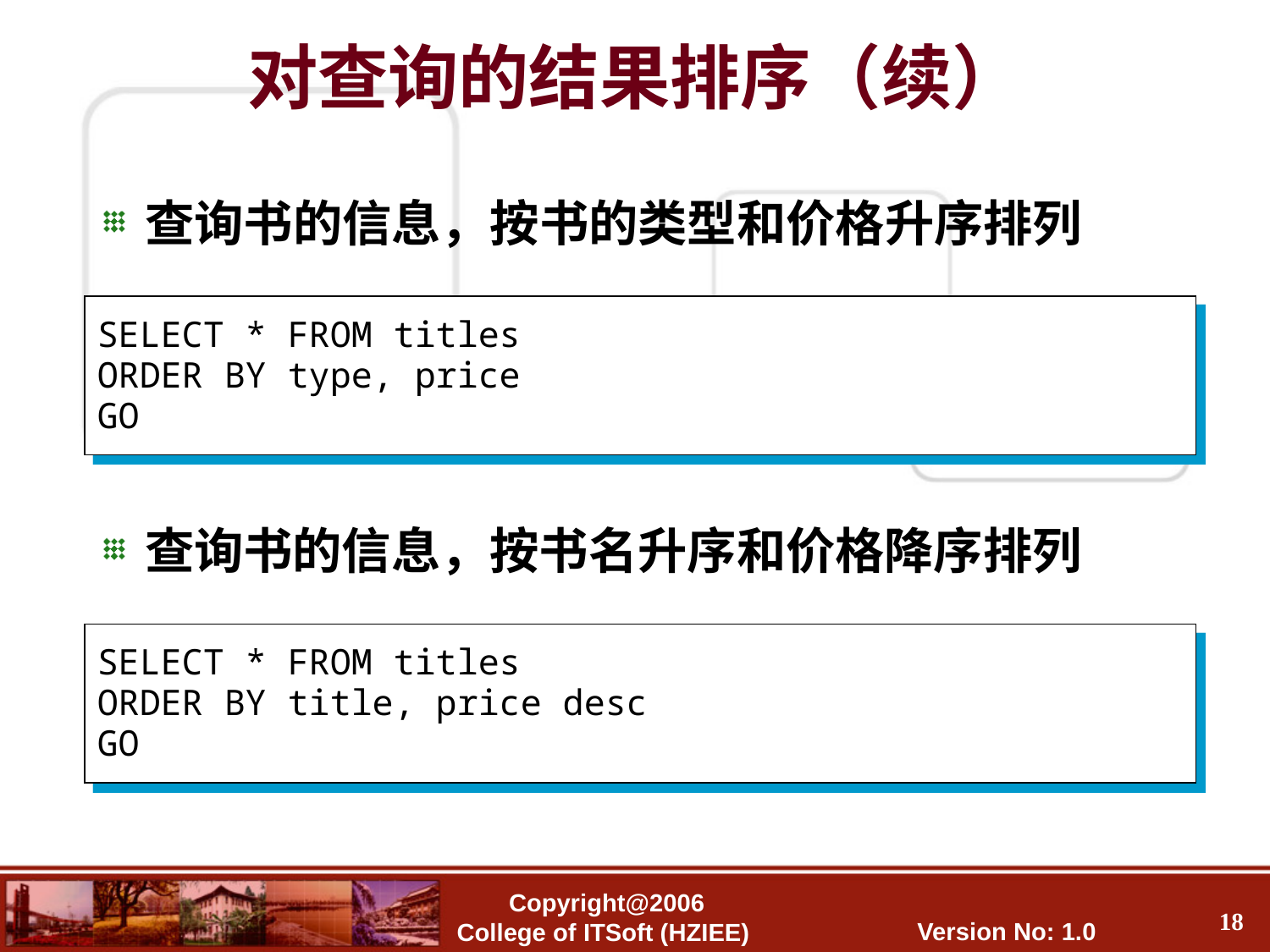

对查询的结果排序（续）
查询书的信息，按书的类型和价格升序排列
SELECT * FROM titles
ORDER BY type, price
GO
查询书的信息，按书名升序和价格降序排列
SELECT * FROM titles
ORDER BY title, price desc
GO